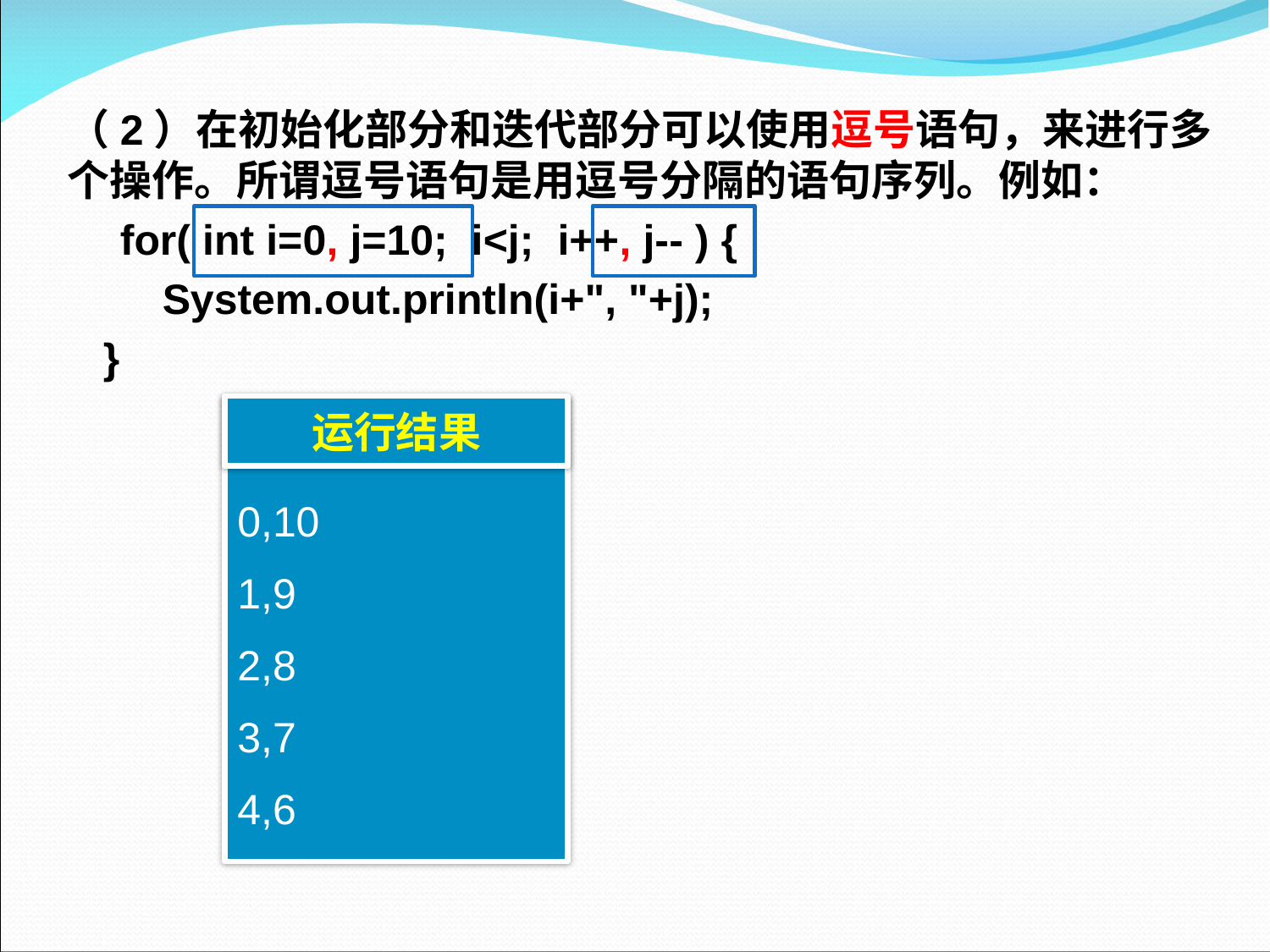

（2）在初始化部分和迭代部分可以使用逗号语句，来进行多个操作。所谓逗号语句是用逗号分隔的语句序列。例如：
　for( int i=0, j=10;  i<j;  i++, j-- ) {
        System.out.println(i+", "+j);
   }

0,10
1,9
2,8
3,7
4,6
运行结果